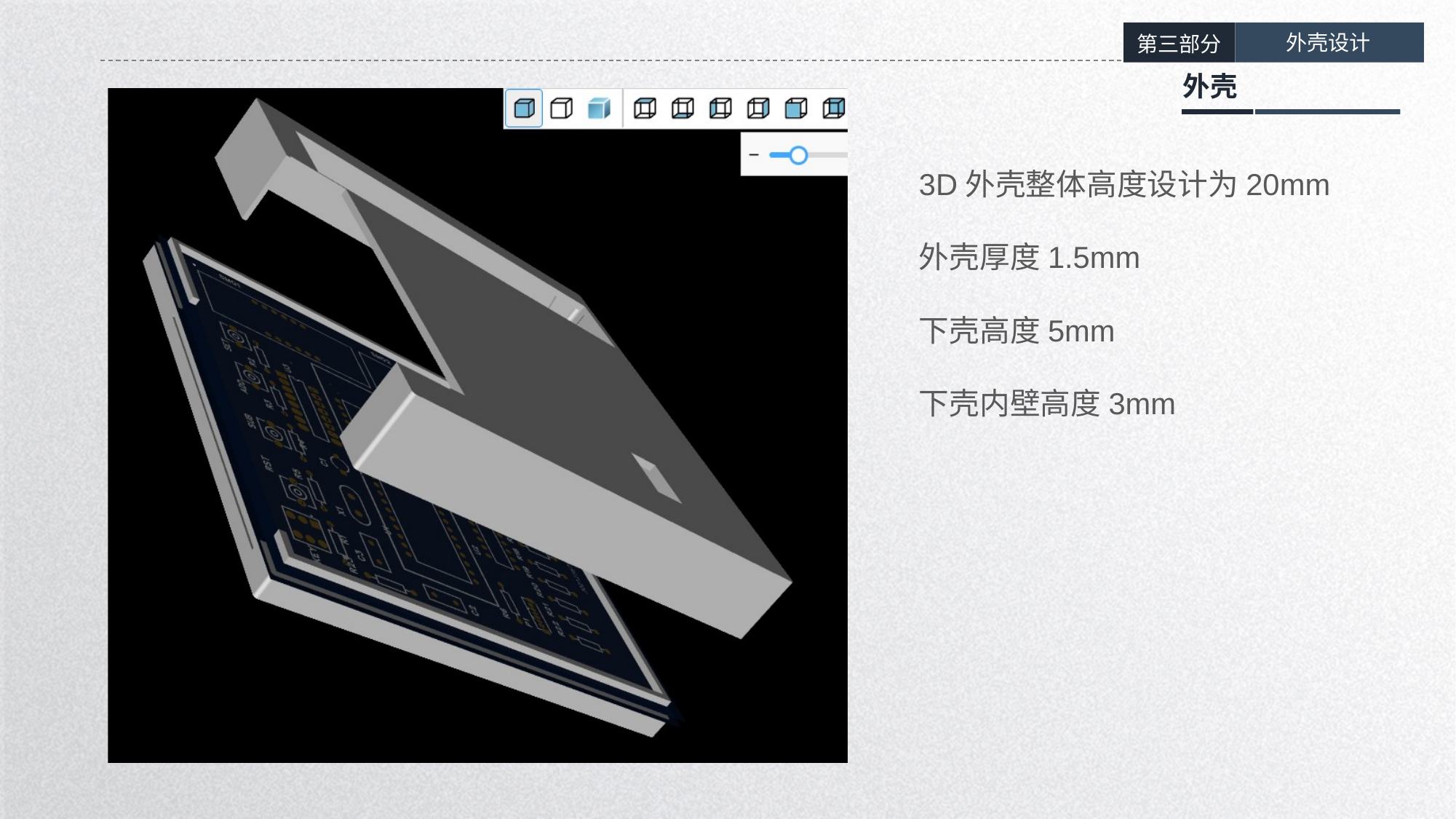

外壳设计

第三部分
外壳

3D外壳整体高度设计为20mm

外壳厚度1.5mm

下壳高度5mm

下壳内壁高度3mm
延时符